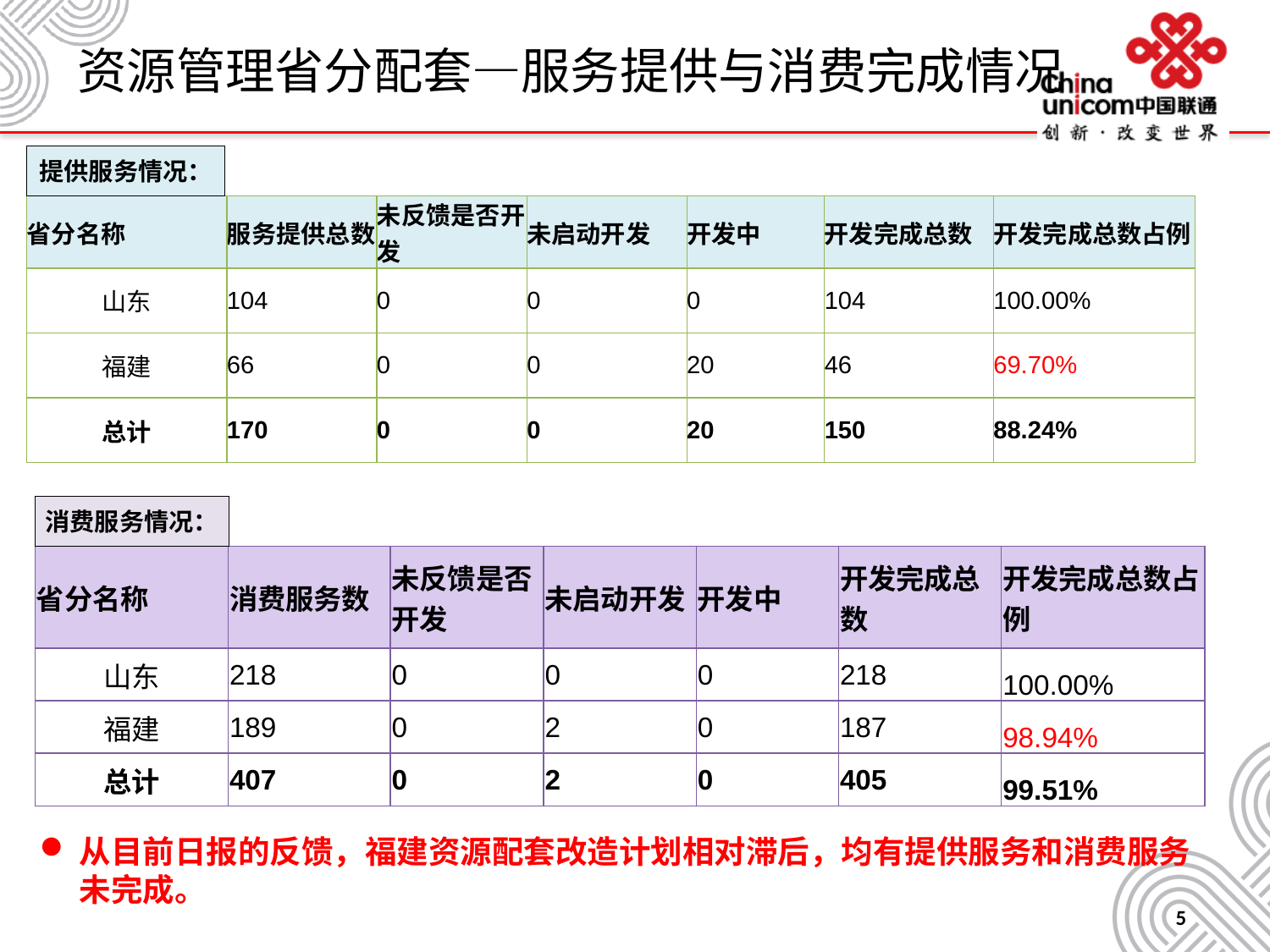

资源管理省分配套—服务提供与消费完成情况
提供服务情况：
| 省分名称 | 服务提供总数 | 未反馈是否开发 | 未启动开发 | 开发中 | 开发完成总数 | 开发完成总数占例 |
| --- | --- | --- | --- | --- | --- | --- |
| 山东 | 104 | 0 | 0 | 0 | 104 | 100.00% |
| 福建 | 66 | 0 | 0 | 20 | 46 | 69.70% |
| 总计 | 170 | 0 | 0 | 20 | 150 | 88.24% |
消费服务情况：
| 省分名称 | 消费服务数 | 未反馈是否开发 | 未启动开发 | 开发中 | 开发完成总数 | 开发完成总数占例 |
| --- | --- | --- | --- | --- | --- | --- |
| 山东 | 218 | 0 | 0 | 0 | 218 | 100.00% |
| 福建 | 189 | 0 | 2 | 0 | 187 | 98.94% |
| 总计 | 407 | 0 | 2 | 0 | 405 | 99.51% |
从目前日报的反馈，福建资源配套改造计划相对滞后，均有提供服务和消费服务未完成。
5